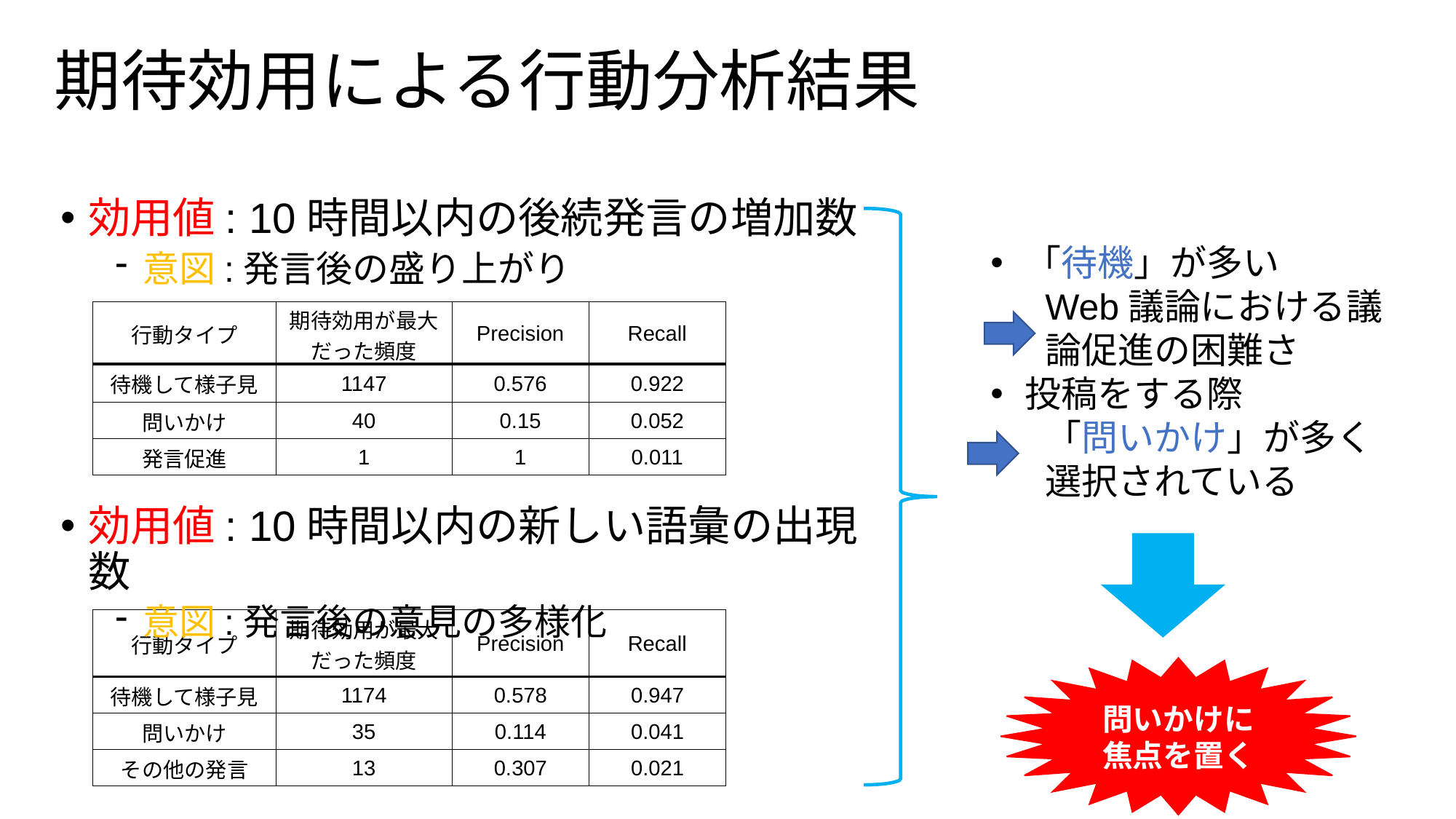

# 期待効用による行動分析結果
効用値: 10時間以内の後続発言の増加数
意図:発言後の盛り上がり

「待機」が多い
Web議論における議論促進の困難さ
投稿をする際
「問いかけ」が多く選択されている
| 行動タイプ | 期待効用が最大だった頻度 | Precision | Recall |
| --- | --- | --- | --- |
| 待機して様子見 | 1147 | 0.576 | 0.922 |
| 問いかけ | 40 | 0.15 | 0.052 |
| 発言促進 | 1 | 1 | 0.011 |

効用値: 10時間以内の新しい語彙の出現数
意図:発言後の意見の多様化

| 行動タイプ | 期待効用が最大だった頻度 | Precision | Recall |
| --- | --- | --- | --- |
| 待機して様子見 | 1174 | 0.578 | 0.947 |
| 問いかけ | 35 | 0.114 | 0.041 |
| その他の発言 | 13 | 0.307 | 0.021 |
問いかけに焦点を置く